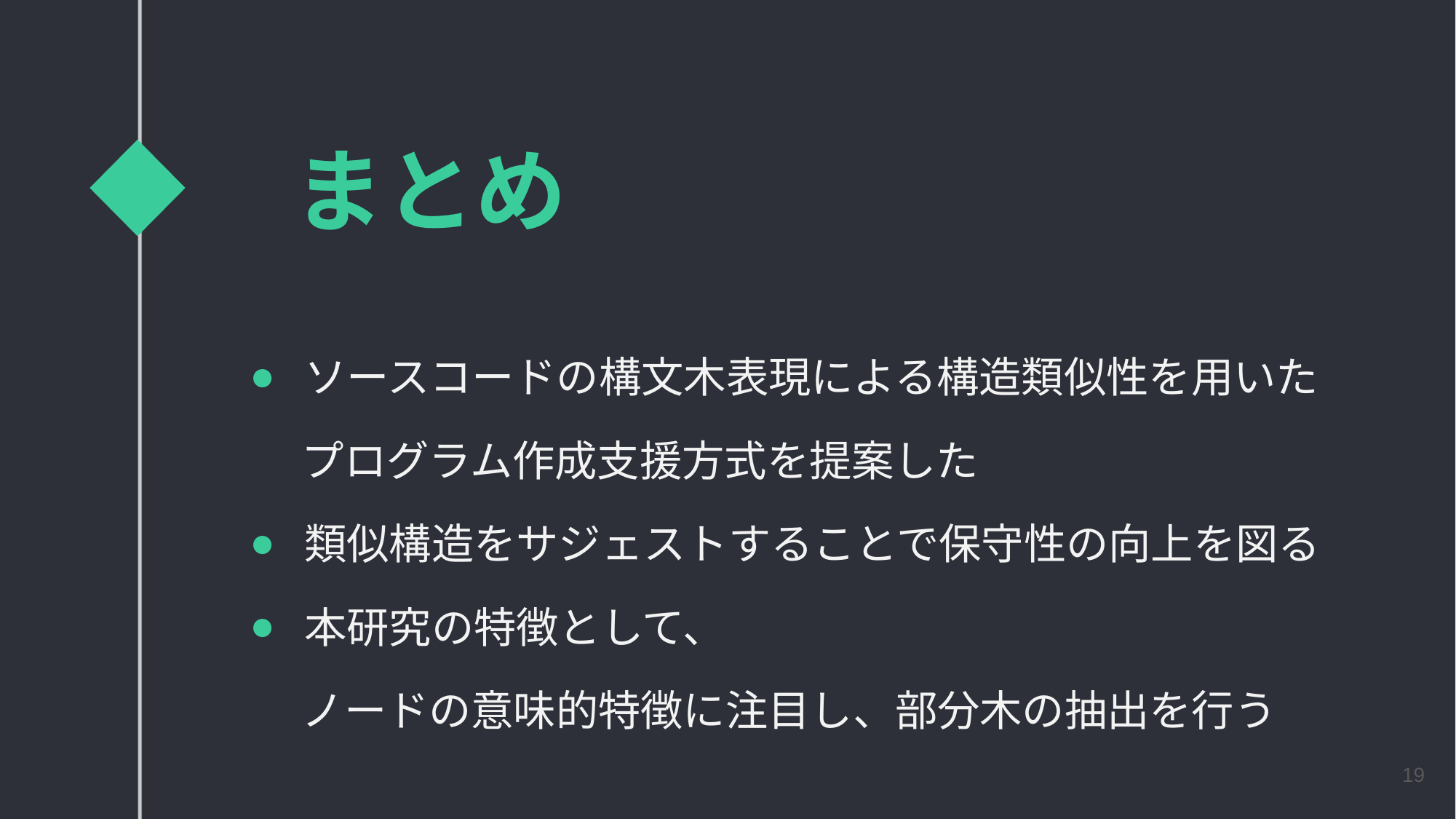

まとめ

ソースコードの構文木表現による構造類似性を用いた
　 プログラム作成支援方式を提案した
類似構造をサジェストすることで保守性の向上を図る
本研究の特徴として、
　 ノードの意味的特徴に注目し、部分木の抽出を行う
19